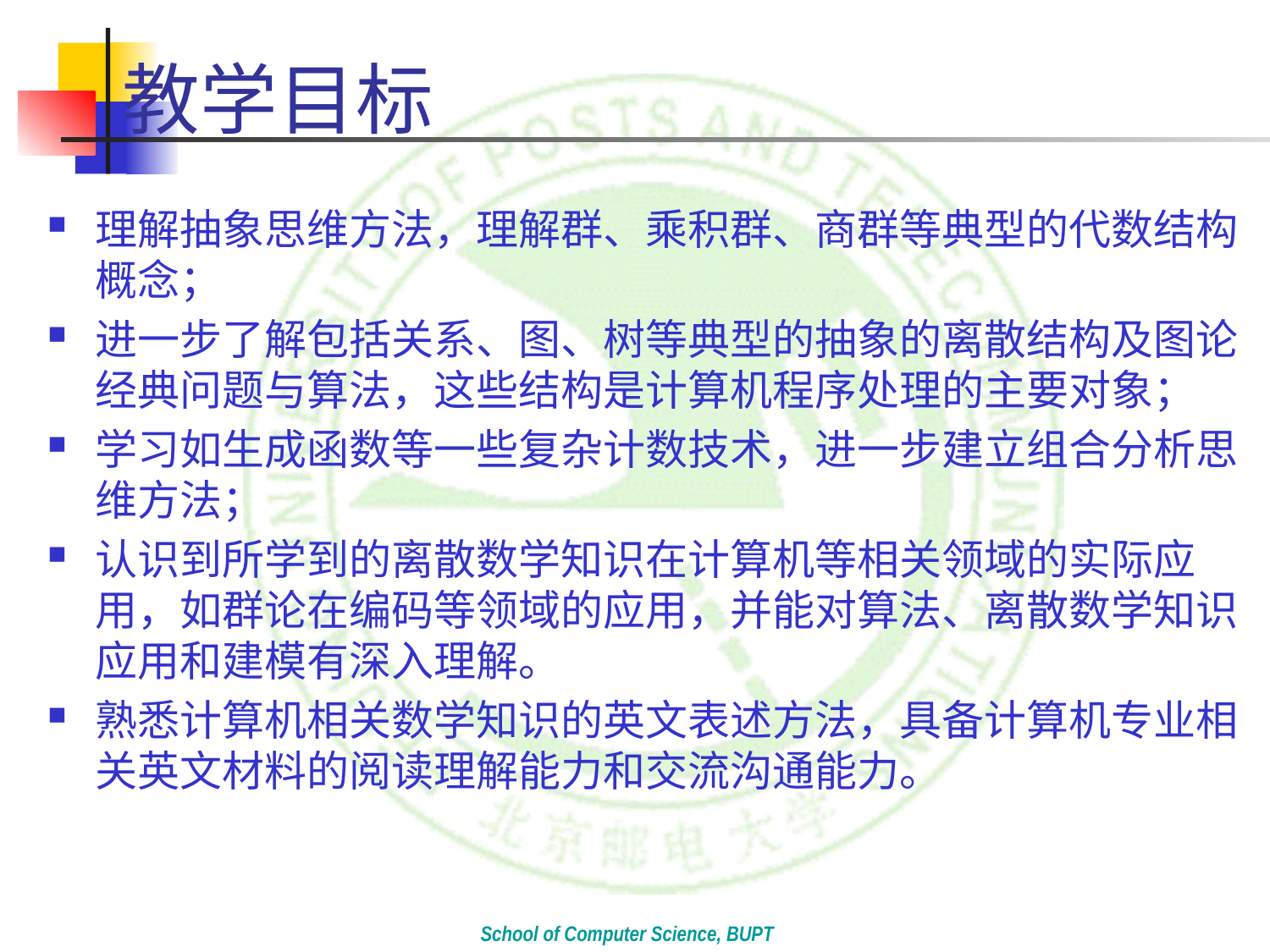

# 教学目标
理解抽象思维方法，理解群、乘积群、商群等典型的代数结构概念；
进一步了解包括关系、图、树等典型的抽象的离散结构及图论经典问题与算法，这些结构是计算机程序处理的主要对象；
学习如生成函数等一些复杂计数技术，进一步建立组合分析思维方法；
认识到所学到的离散数学知识在计算机等相关领域的实际应用，如群论在编码等领域的应用，并能对算法、离散数学知识应用和建模有深入理解。
熟悉计算机相关数学知识的英文表述方法，具备计算机专业相关英文材料的阅读理解能力和交流沟通能力。

School of Computer Science, BUPT
11